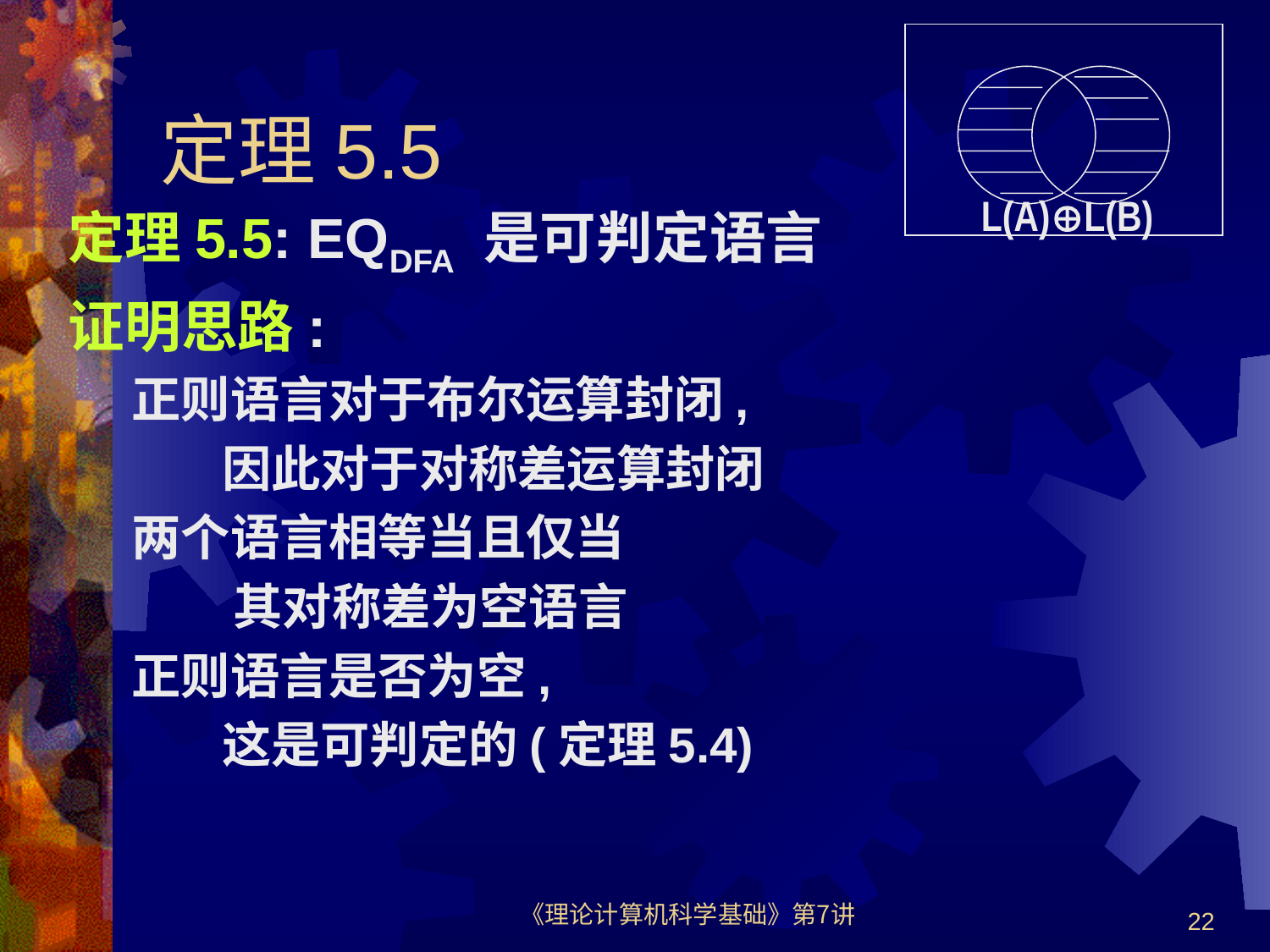

L(A)⊕L(B)

# 定理5.5
定理5.5: EQDFA 是可判定语言
证明思路:
正则语言对于布尔运算封闭,
       因此对于对称差运算封闭
两个语言相等当且仅当
        其对称差为空语言
正则语言是否为空,
       这是可判定的(定理5.4)
《理论计算机科学基础》第7讲
22